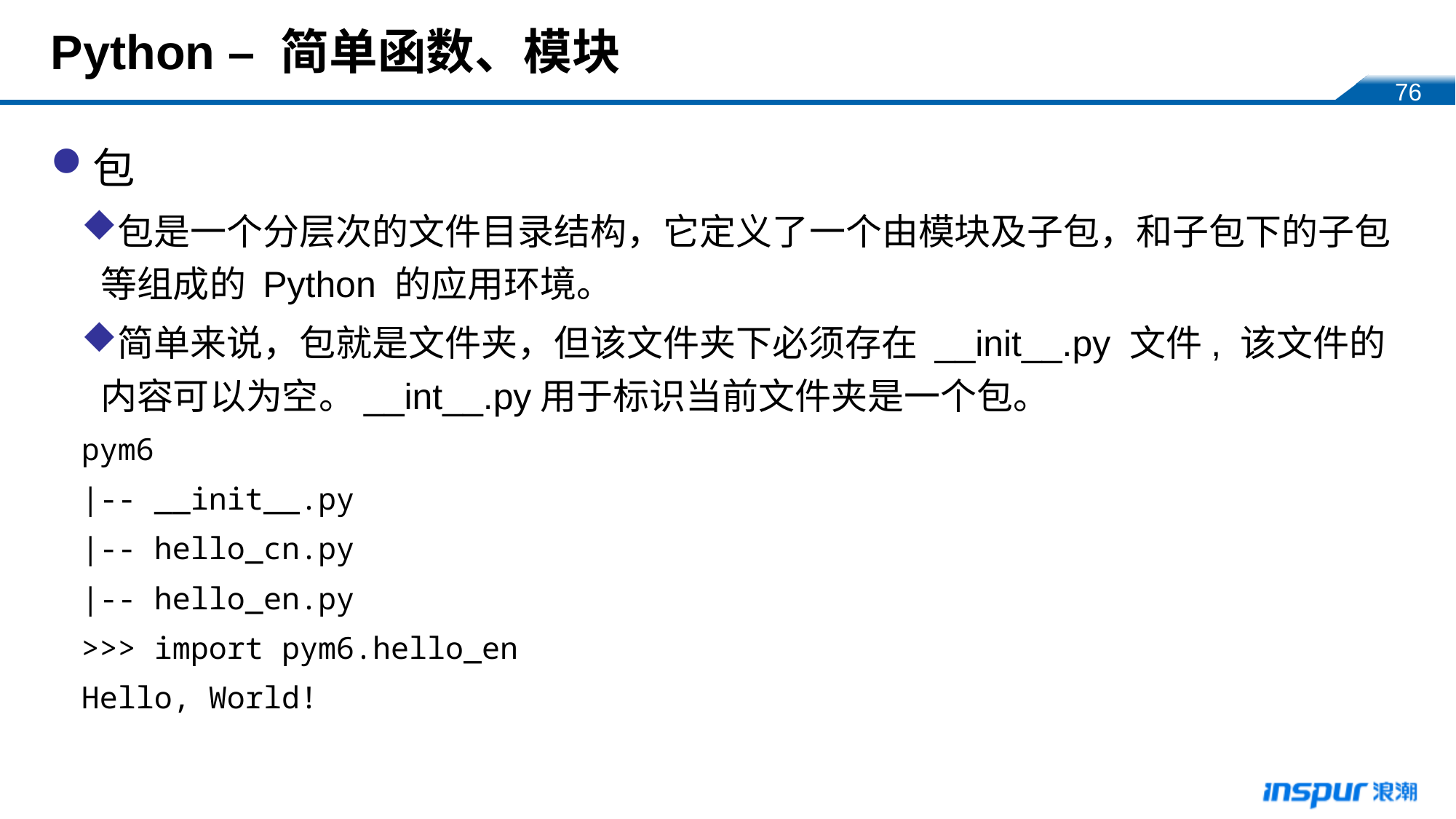

# Python – 简单函数、模块
包
包是一个分层次的文件目录结构，它定义了一个由模块及子包，和子包下的子包等组成的 Python 的应用环境。
简单来说，包就是文件夹，但该文件夹下必须存在 __init__.py 文件, 该文件的内容可以为空。__int__.py用于标识当前文件夹是一个包。
pym6
|-- __init__.py
|-- hello_cn.py
|-- hello_en.py
>>> import pym6.hello_en
Hello, World!